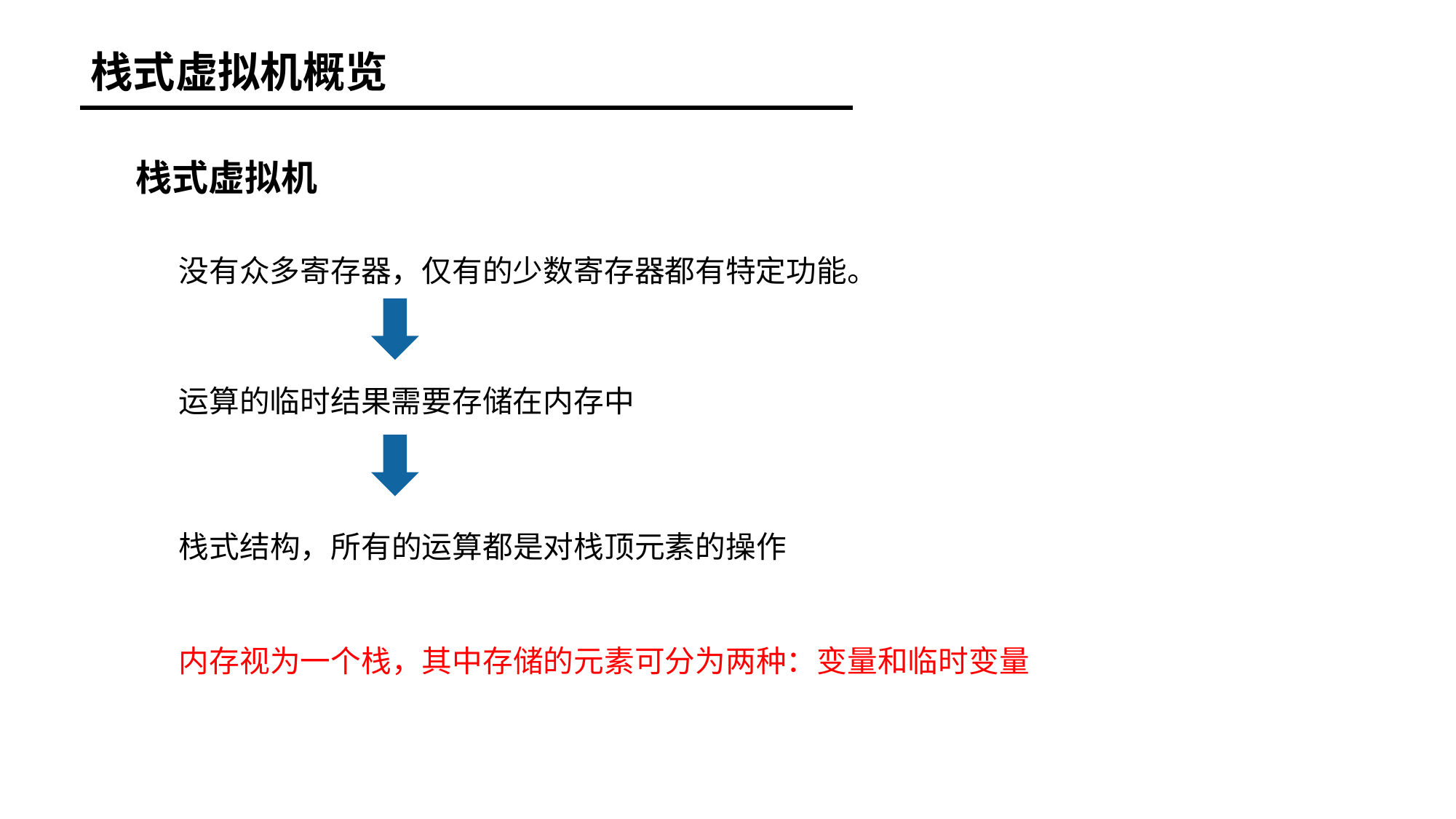

栈式虚拟机概览
栈式虚拟机
没有众多寄存器，仅有的少数寄存器都有特定功能。

运算的临时结果需要存储在内存中

栈式结构，所有的运算都是对栈顶元素的操作
内存视为一个栈，其中存储的元素可分为两种：变量和临时变量